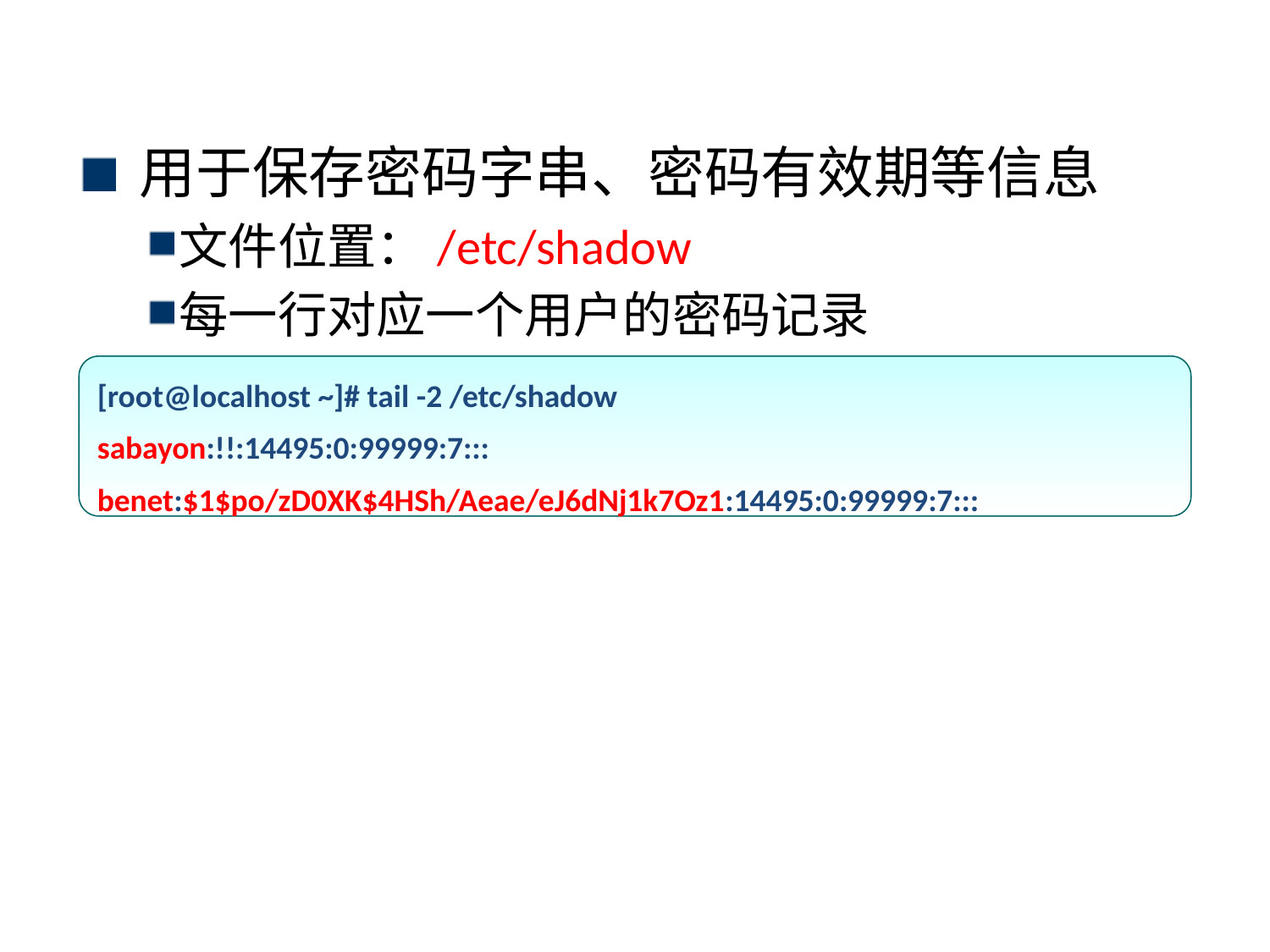

# 用户帐号文件 —— shadow
用于保存密码字串、密码有效期等信息
文件位置：/etc/shadow
每一行对应一个用户的密码记录
[root@localhost ~]# tail -2 /etc/shadow
sabayon:!!:14495:0:99999:7:::
benet:$1$po/zD0XK$4HSh/Aeae/eJ6dNj1k7Oz1:14495:0:99999:7:::